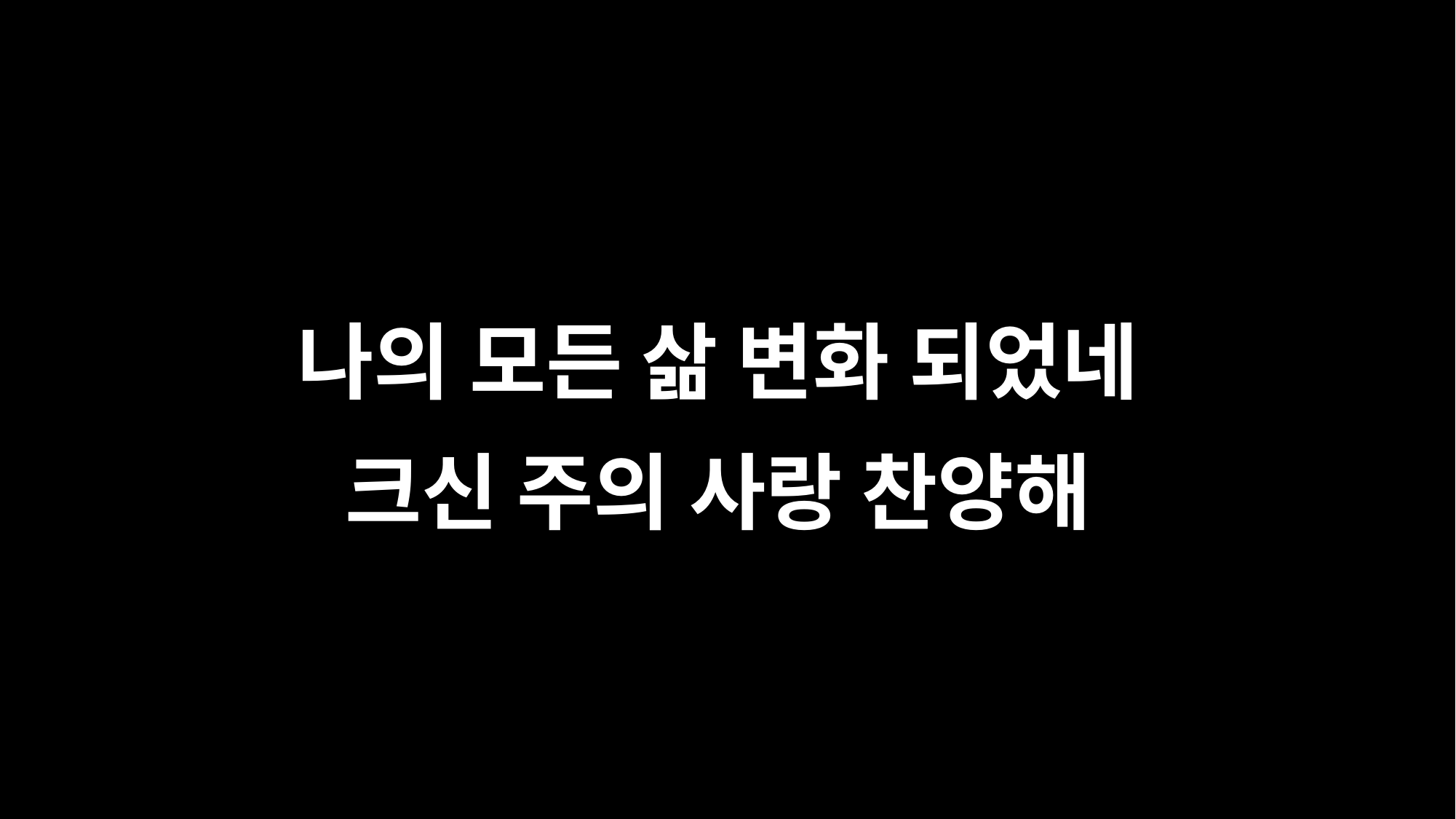

나의 모든 삶 변화 되었네
크신 주의 사랑 찬양해